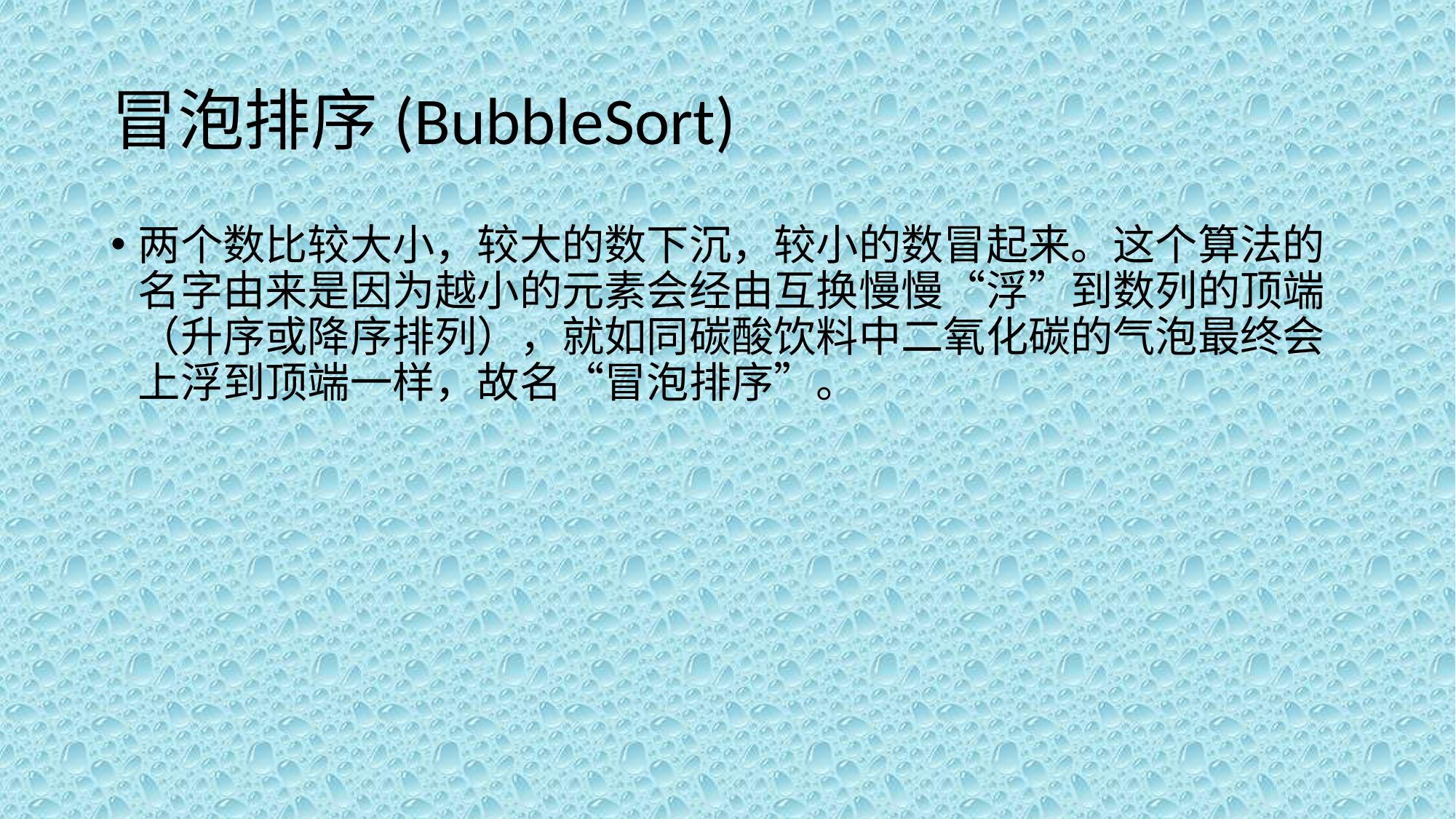

# 冒泡排序(BubbleSort)
两个数比较大小，较大的数下沉，较小的数冒起来。这个算法的名字由来是因为越小的元素会经由互换慢慢“浮”到数列的顶端（升序或降序排列），就如同碳酸饮料中二氧化碳的气泡最终会上浮到顶端一样，故名“冒泡排序”。